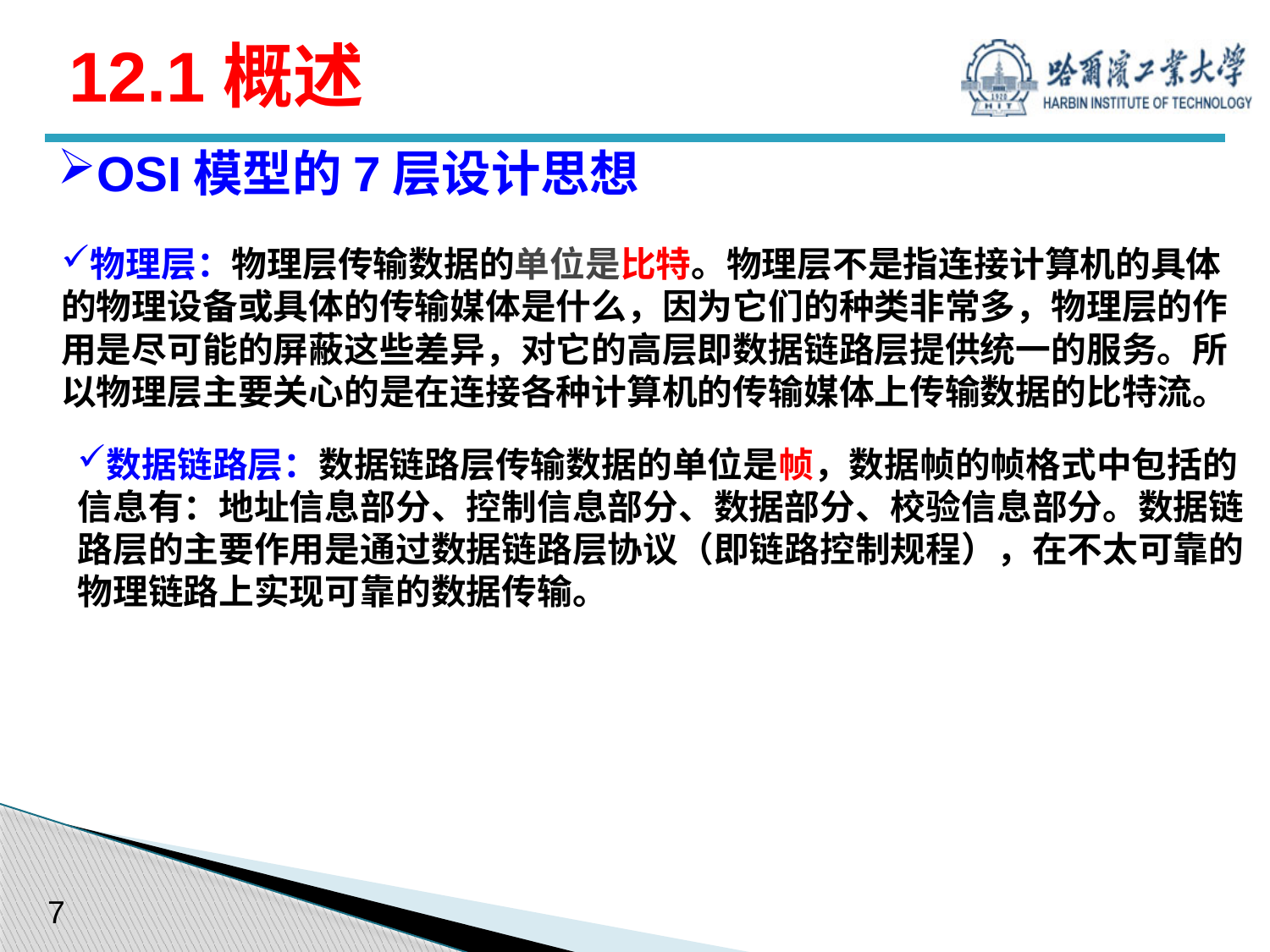

# 12.1概述
OSI模型的7层设计思想
物理层：物理层传输数据的单位是比特。物理层不是指连接计算机的具体的物理设备或具体的传输媒体是什么，因为它们的种类非常多，物理层的作用是尽可能的屏蔽这些差异，对它的高层即数据链路层提供统一的服务。所以物理层主要关心的是在连接各种计算机的传输媒体上传输数据的比特流。
数据链路层：数据链路层传输数据的单位是帧，数据帧的帧格式中包括的信息有：地址信息部分、控制信息部分、数据部分、校验信息部分。数据链路层的主要作用是通过数据链路层协议（即链路控制规程），在不太可靠的物理链路上实现可靠的数据传输。